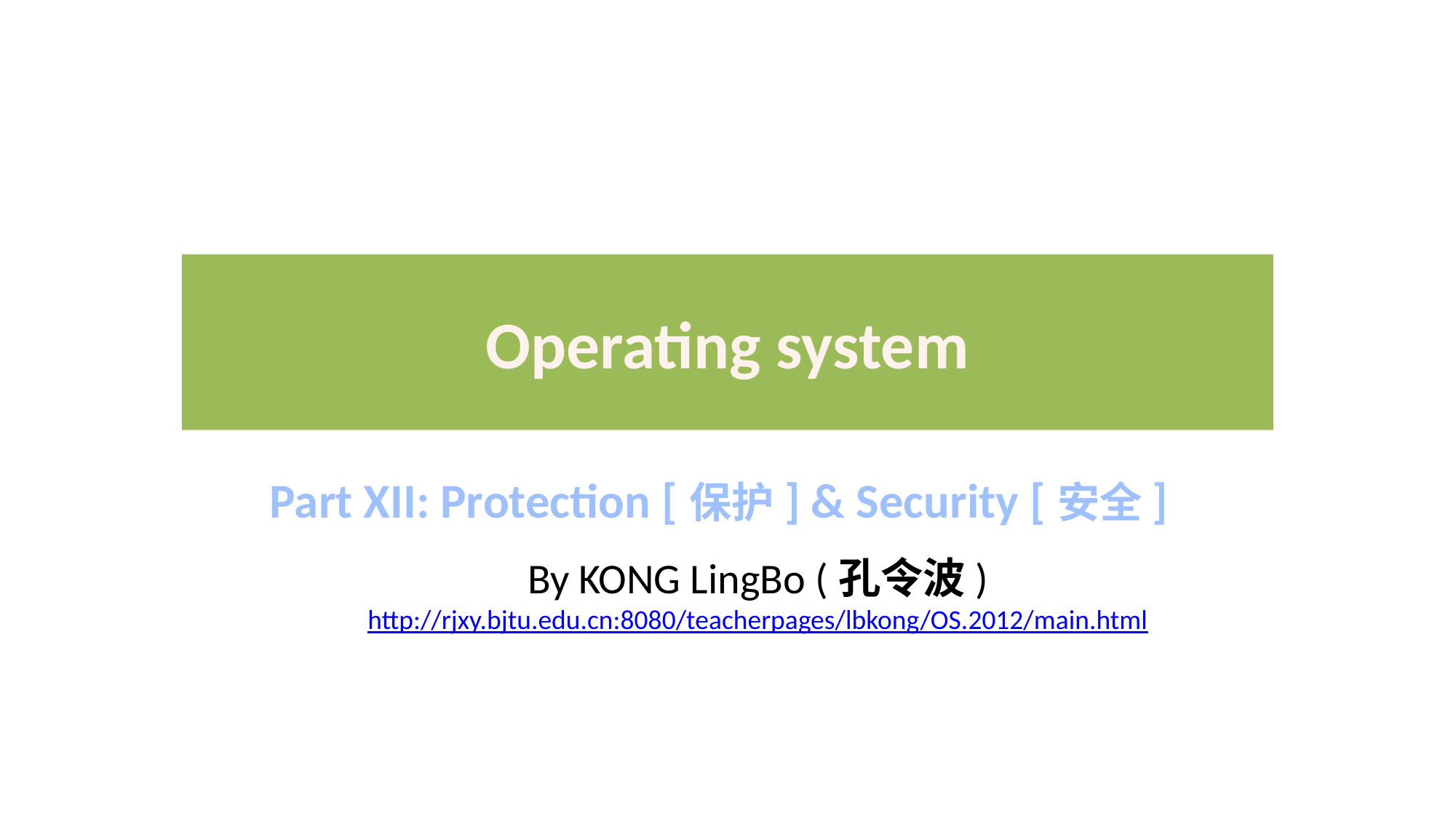

# Operating system
Part XII: Protection [保护] & Security [安全]
By KONG LingBo (孔令波)
http://rjxy.bjtu.edu.cn:8080/teacherpages/lbkong/OS.2012/main.html